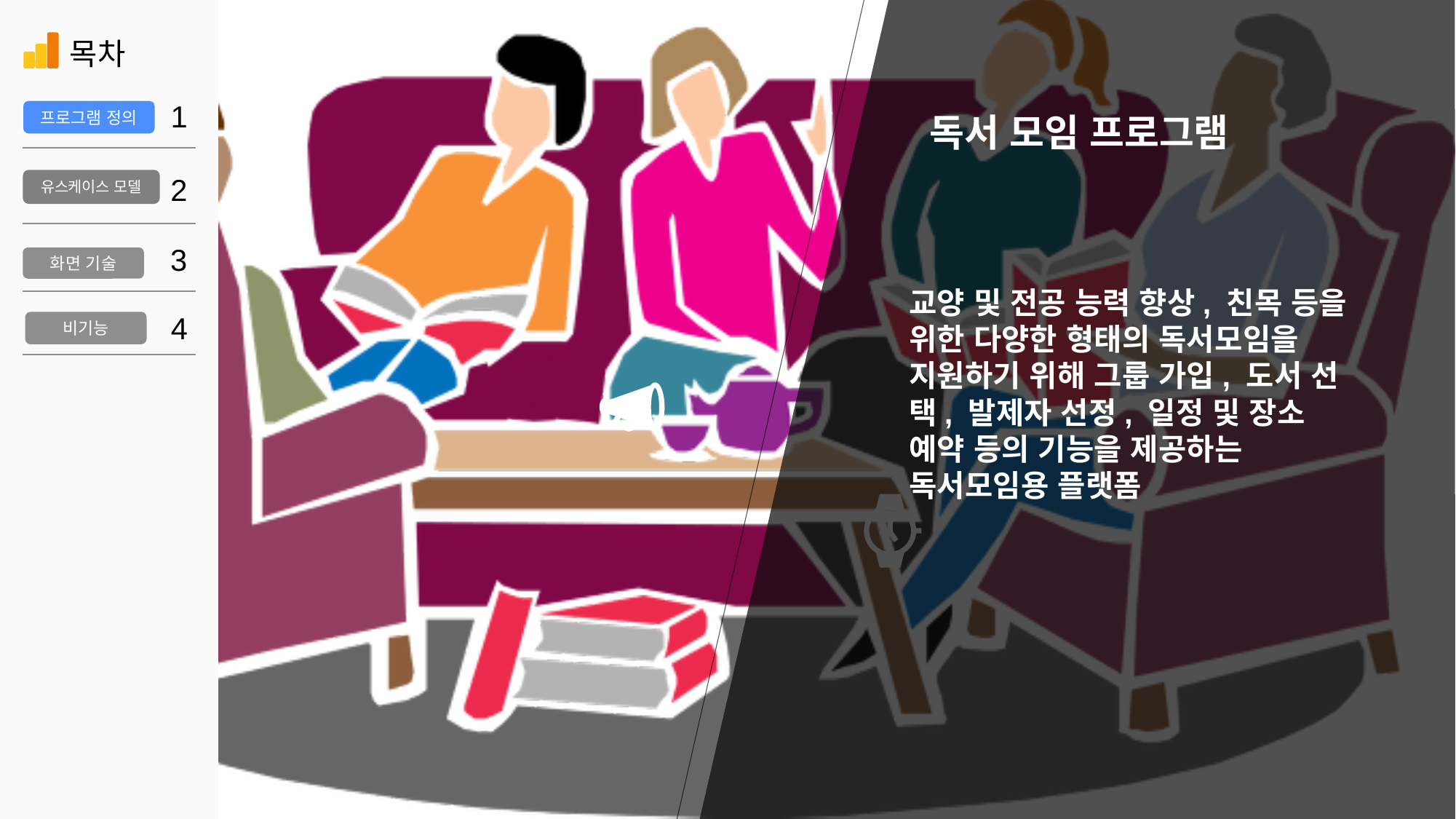

목차

1
화면 기술
프로그램 정의
3
독서 모임 프로그램
2
유스케이스 모델
교양 및 전공 능력 향상, 친목 등을 위한 다양한 형태의 독서모임을 지원하기 위해 그룹 가입, 도서 선택, 발제자 선정, 일정 및 장소 예약 등의 기능을 제공하는 독서모임용 플랫폼
4
비기능